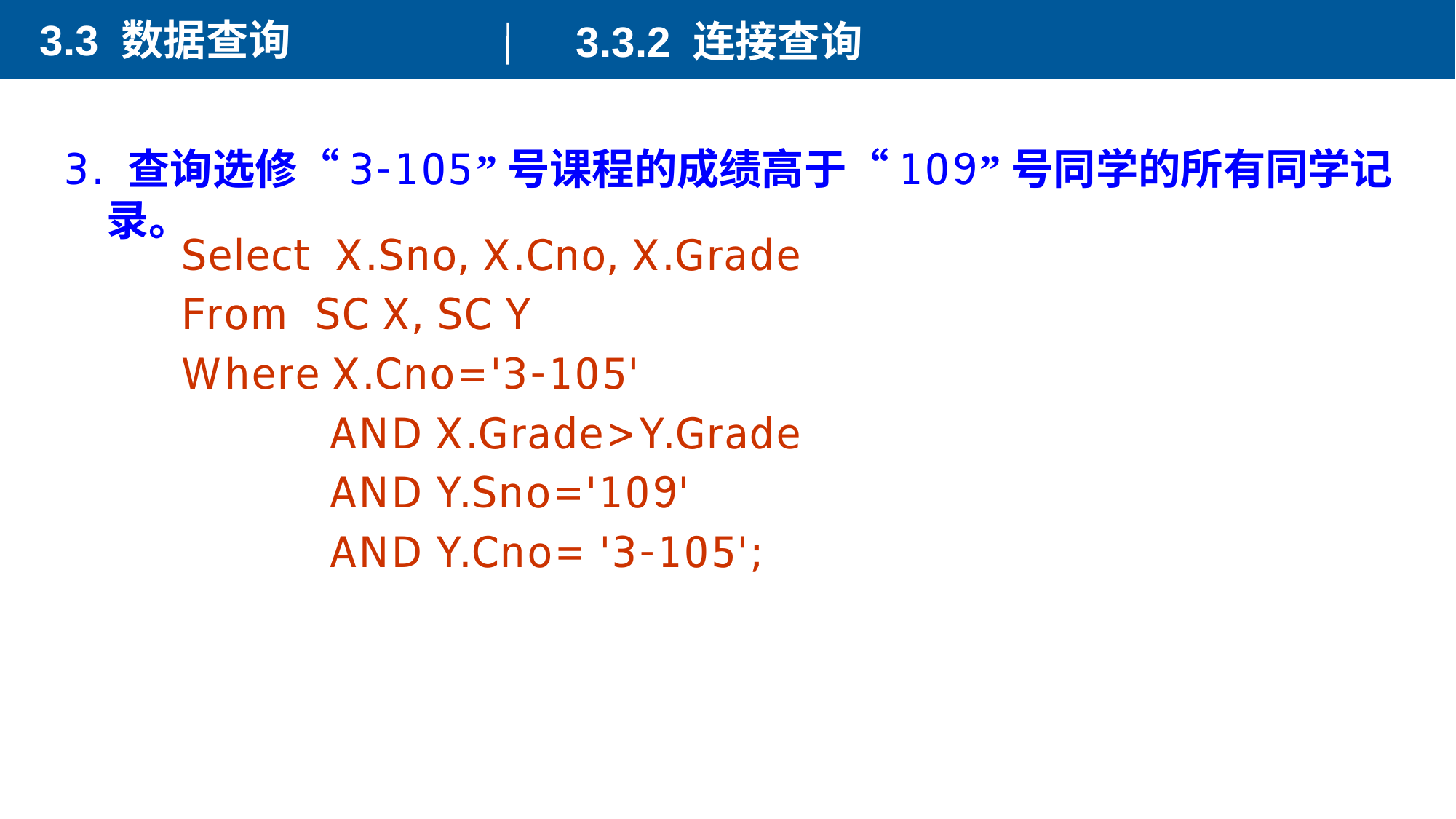

3.3 数据查询
3.3.2 连接查询
3. 查询选修“3-105”号课程的成绩高于“109”号同学的所有同学记录。
Select  X.Sno, X.Cno, X.Grade
From  SC X, SC Y
Where X.Cno='3-105'
            AND X.Grade>Y.Grade
            AND Y.Sno='109'
            AND Y.Cno= '3-105';